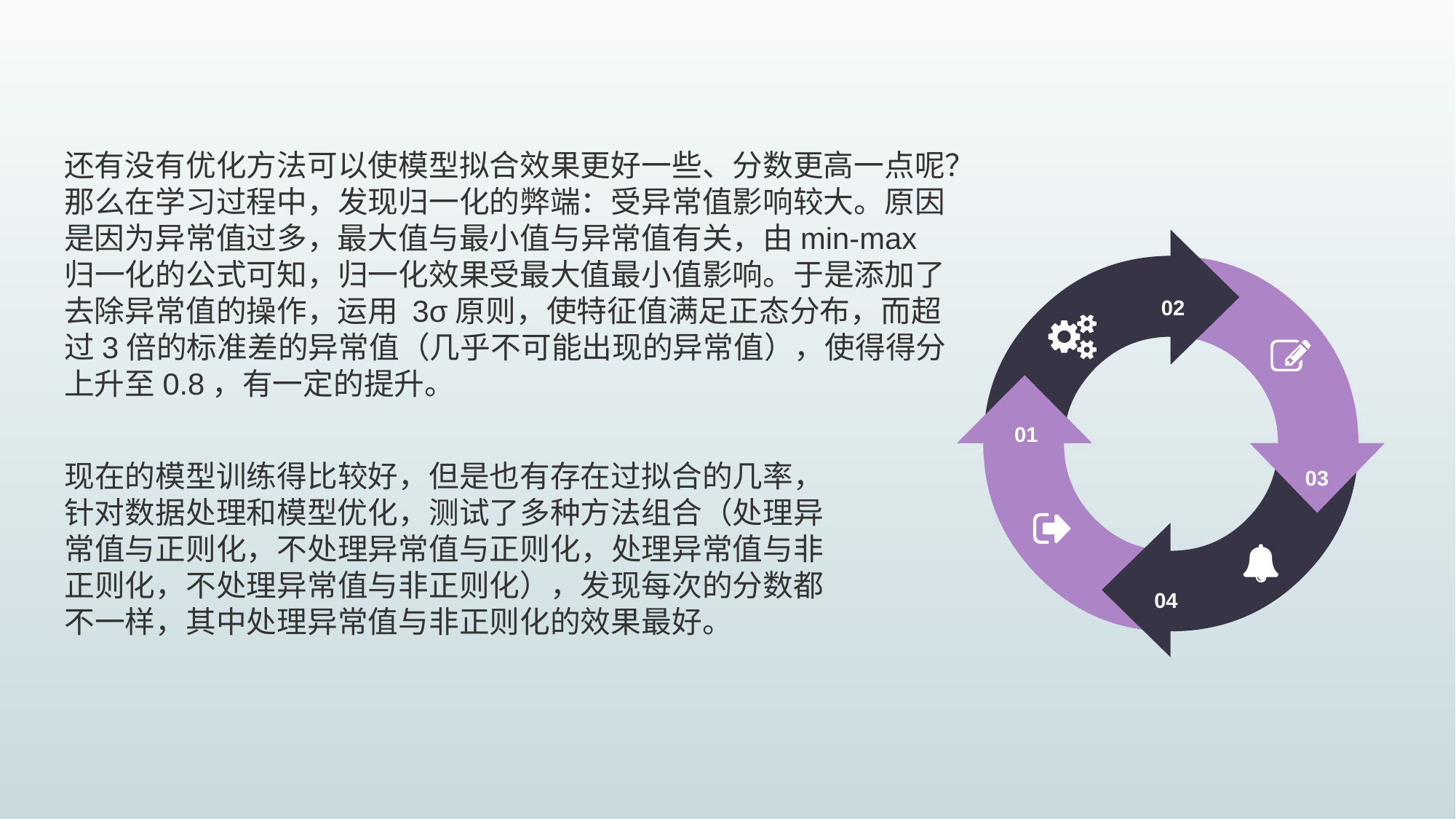

还有没有优化方法可以使模型拟合效果更好一些、分数更高一点呢？那么在学习过程中，发现归一化的弊端：受异常值影响较大。原因是因为异常值过多，最大值与最小值与异常值有关，由min-max归一化的公式可知，归一化效果受最大值最小值影响。于是添加了去除异常值的操作，运用 3σ原则，使特征值满足正态分布，而超过3倍的标准差的异常值（几乎不可能出现的异常值），使得得分上升至0.8，有一定的提升。

02

01

03

04
现在的模型训练得比较好，但是也有存在过拟合的几率，针对数据处理和模型优化，测试了多种方法组合（处理异常值与正则化，不处理异常值与正则化，处理异常值与非正则化，不处理异常值与非正则化），发现每次的分数都不一样，其中处理异常值与非正则化的效果最好。